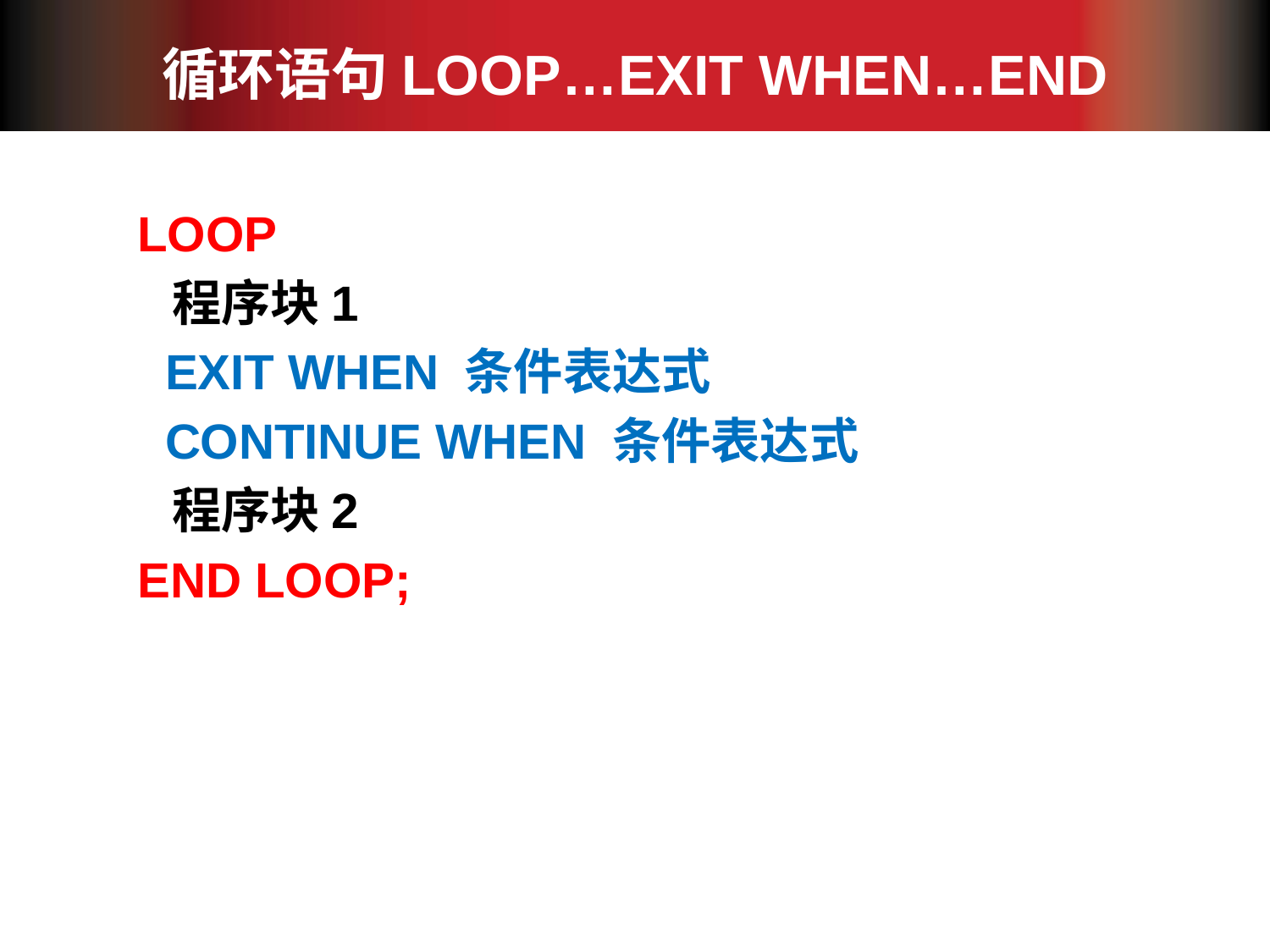

# 循环语句LOOP…EXIT WHEN…END
LOOP
  程序块1
  EXIT WHEN 条件表达式
  CONTINUE WHEN 条件表达式
  程序块2
END LOOP;